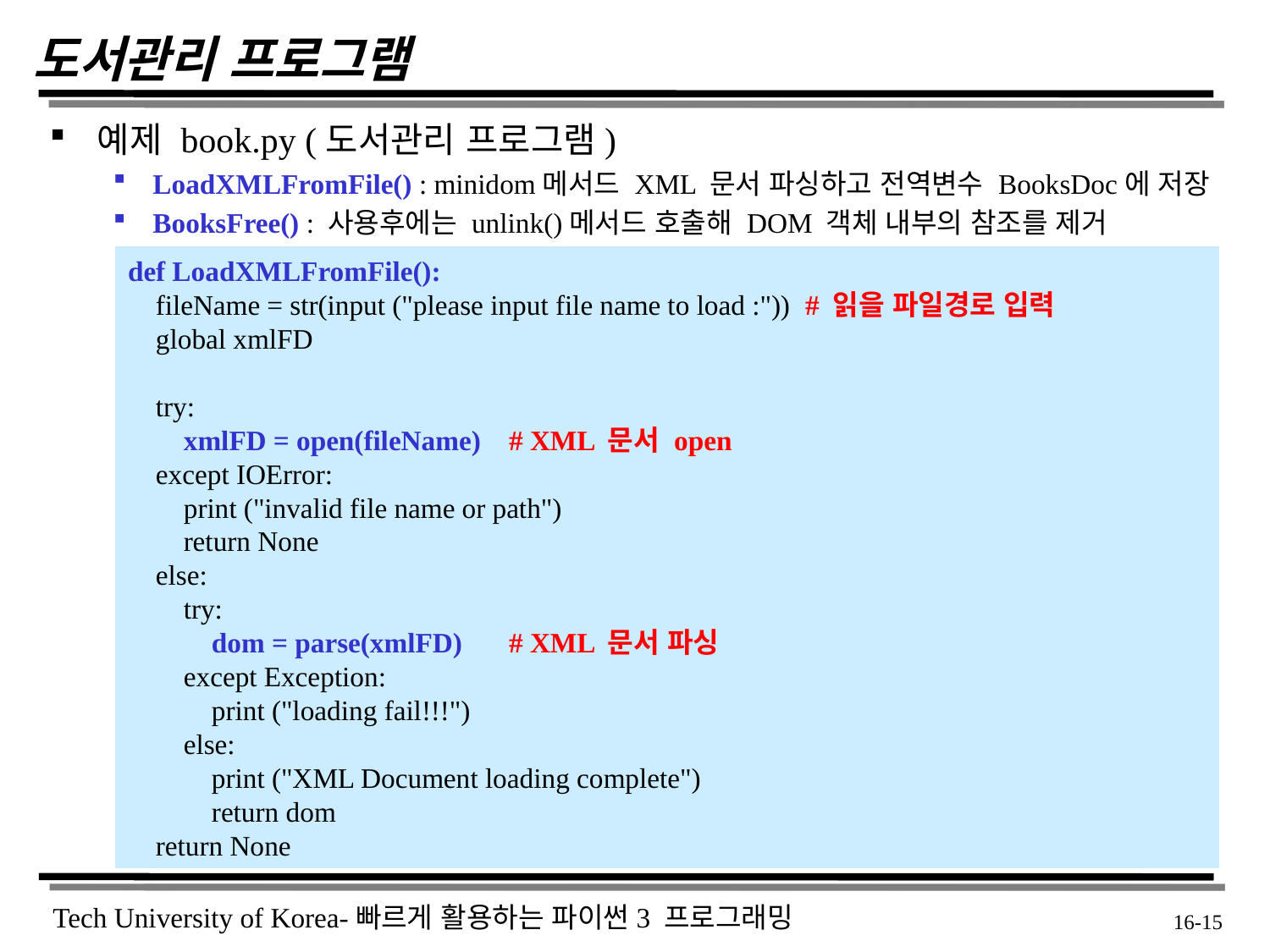

# 도서관리 프로그램
예제 book.py (도서관리 프로그램)
LoadXMLFromFile() : minidom메서드 XML 문서 파싱하고 전역변수 BooksDoc에 저장
BooksFree() : 사용후에는 unlink()메서드 호출해 DOM 객체 내부의 참조를 제거

def LoadXMLFromFile():
    fileName = str(input ("please input file name to load :"))  # 읽을 파일경로 입력
    global xmlFD

    try:
        xmlFD = open(fileName)   	# XML 문서 open
    except IOError:
        print ("invalid file name or path")
        return None
    else:
        try:
            dom = parse(xmlFD)   	# XML 문서 파싱
        except Exception:
            print ("loading fail!!!")
        else:
            print ("XML Document loading complete")
            return dom
    return None
 16-15